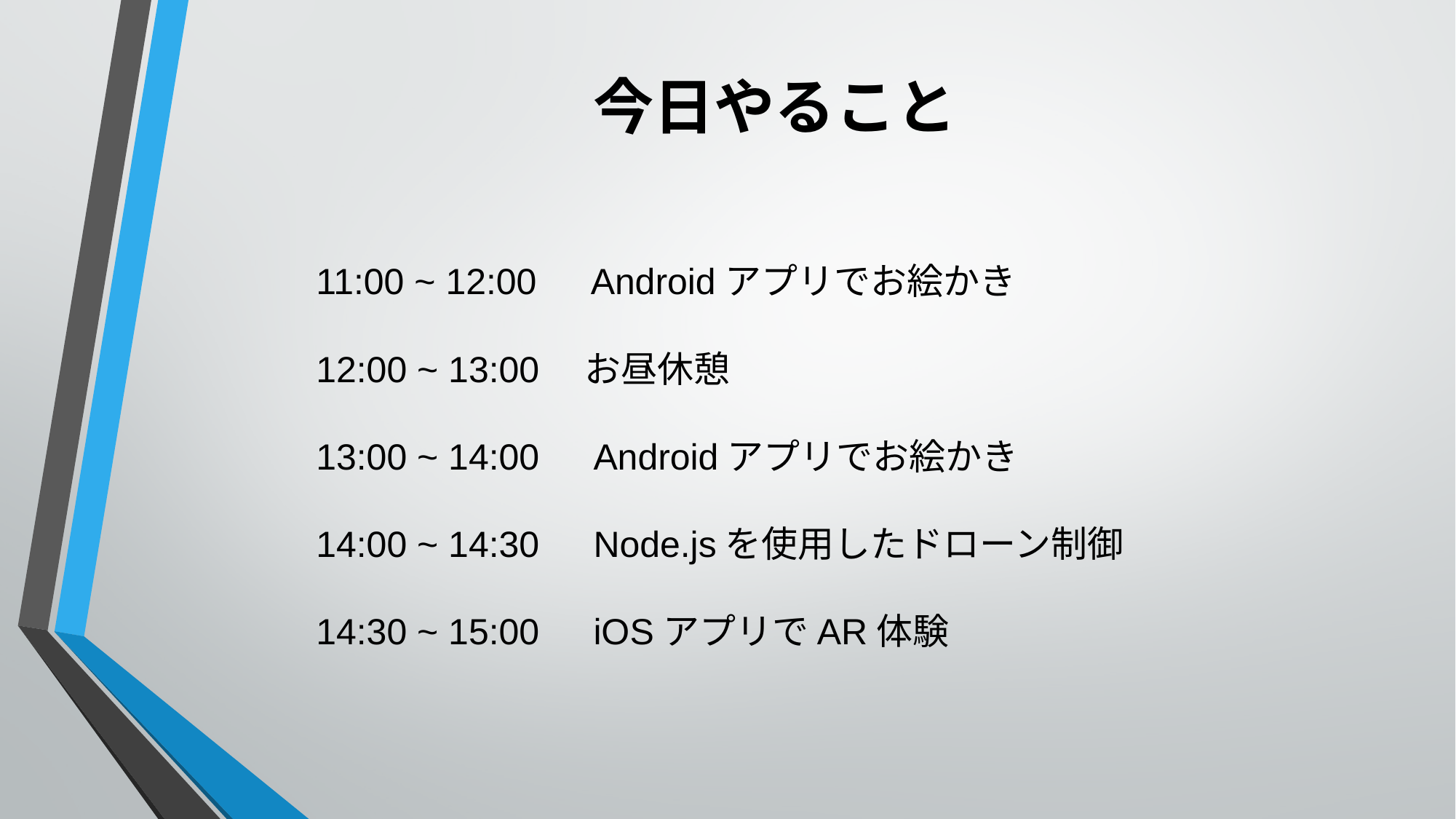

# 今日やること
11:00 ~ 12:00　Androidアプリでお絵かき
12:00 ~ 13:00　お昼休憩
13:00 ~ 14:00　Androidアプリでお絵かき
14:00 ~ 14:30　Node.jsを使用したドローン制御
14:30 ~ 15:00　iOSアプリでAR体験